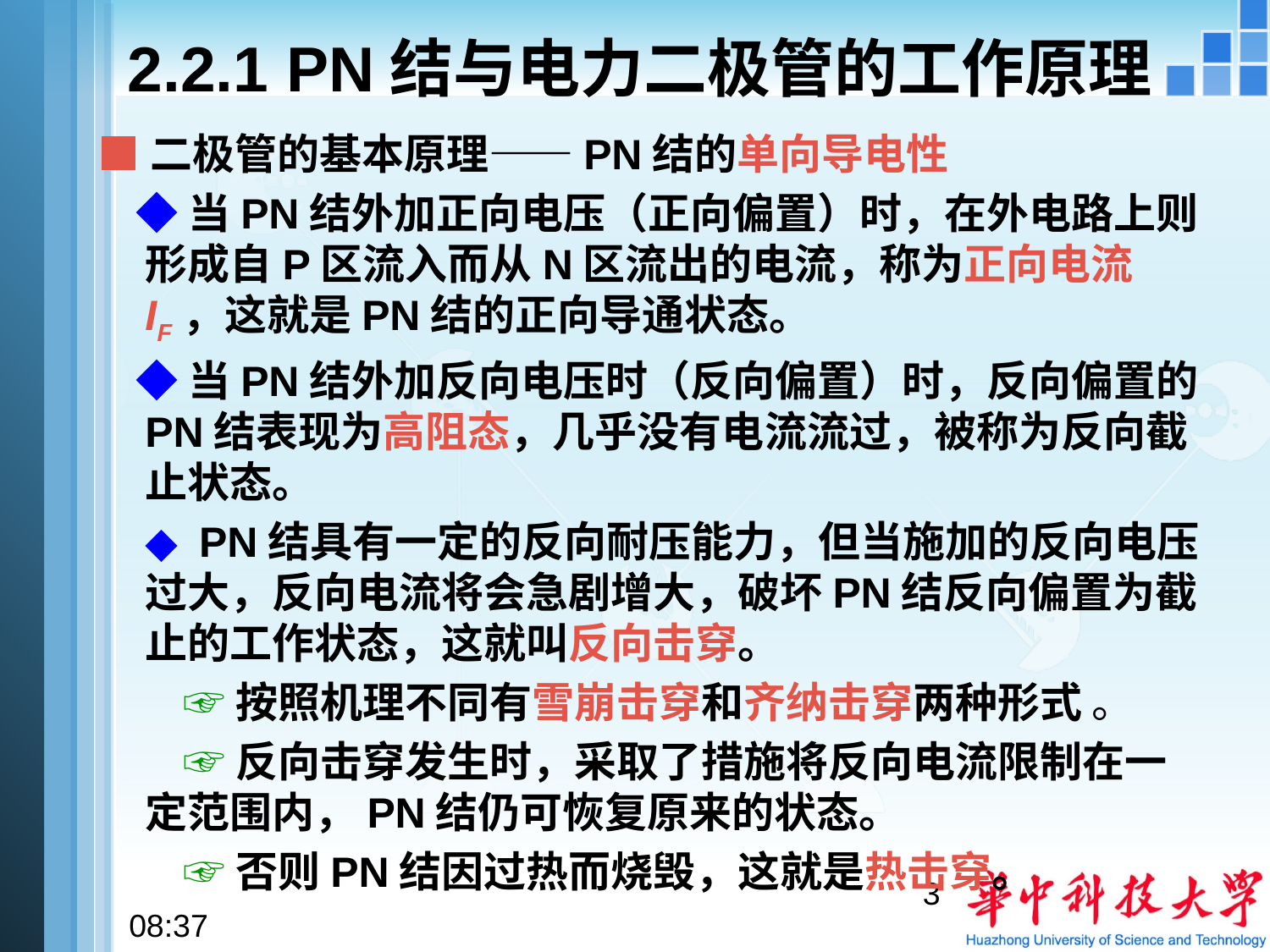

# 2.2.1 PN结与电力二极管的工作原理
■二极管的基本原理——PN结的单向导电性
    ◆当PN结外加正向电压（正向偏置）时，在外电路上则形成自P区流入而从N区流出的电流，称为正向电流IF，这就是PN结的正向导通状态。
    ◆当PN结外加反向电压时（反向偏置）时，反向偏置的PN结表现为高阻态，几乎没有电流流过，被称为反向截止状态。
    ◆ PN结具有一定的反向耐压能力，但当施加的反向电压过大，反向电流将会急剧增大，破坏PN结反向偏置为截止的工作状态，这就叫反向击穿。
         ☞按照机理不同有雪崩击穿和齐纳击穿两种形式 。
         ☞反向击穿发生时，采取了措施将反向电流限制在一定范围内，PN结仍可恢复原来的状态。
         ☞否则PN结因过热而烧毁，这就是热击穿。

3
08:37